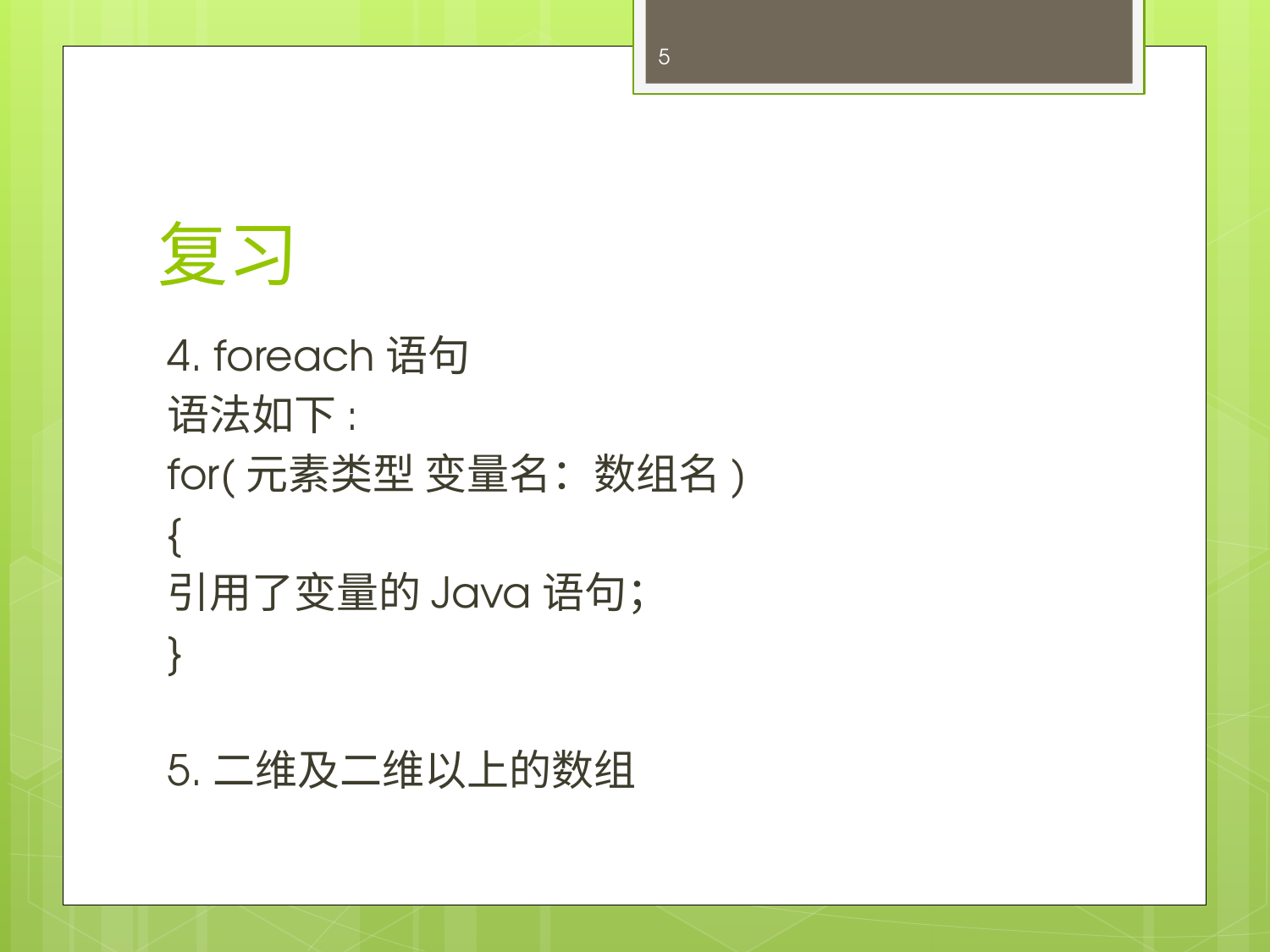

5
# 复习
4. foreach语句
语法如下:
for(元素类型 变量名：数组名)
{
引用了变量的Java语句；
}

5.二维及二维以上的数组